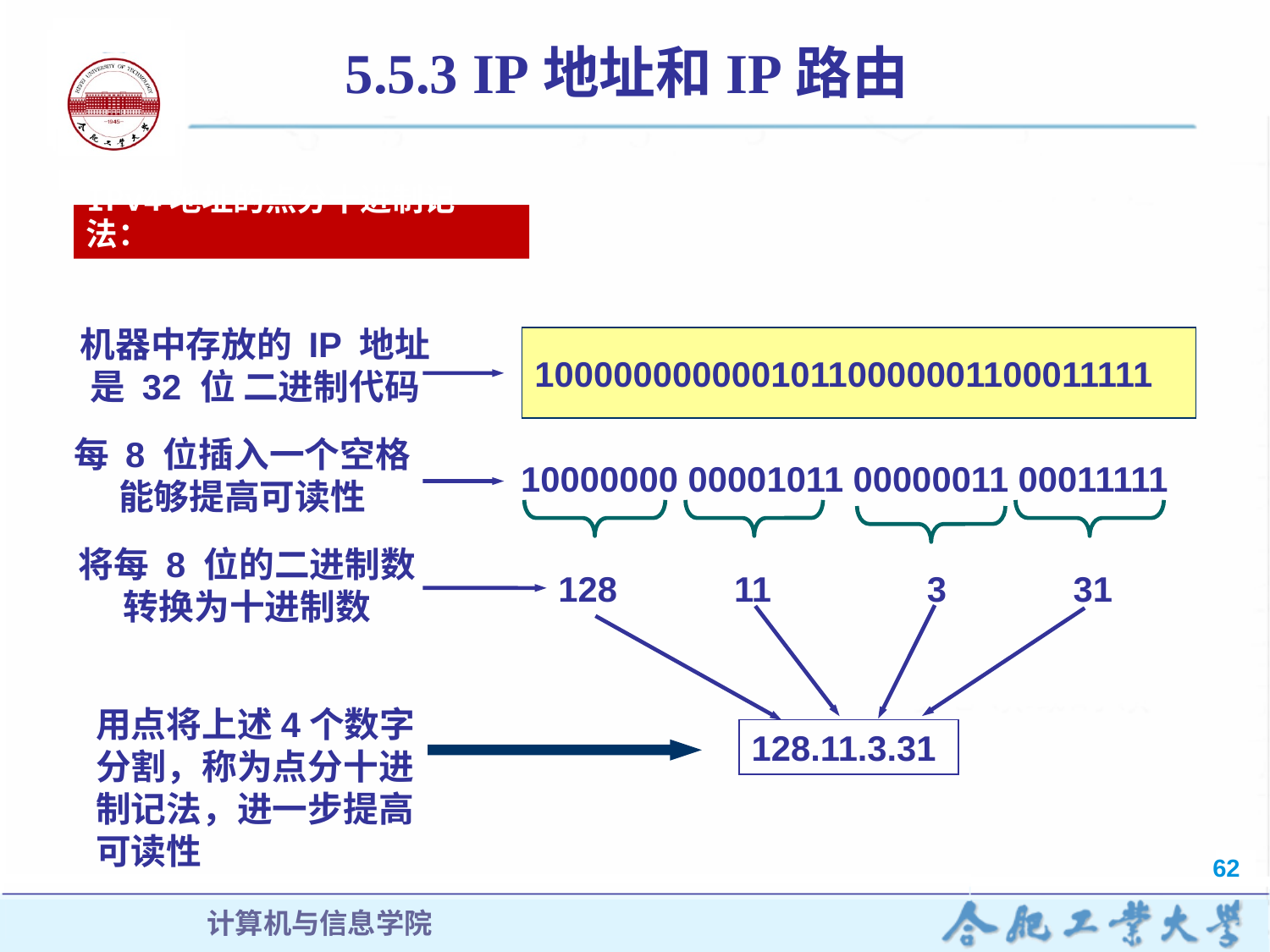

5.5.3 IP地址和IP路由
IPv4地址的点分十进制记法：
机器中存放的 IP 地址
是 32 位 二进制代码
10000000000010110000001100011111

每 8 位插入一个空格
能够提高可读性
10000000 00001011 00000011 00011111

将每 8 位的二进制数
转换为十进制数
128               11                3             31

用点将上述4个数字
分割，称为点分十进
制记法，进一步提高
可读性
128.11.3.31